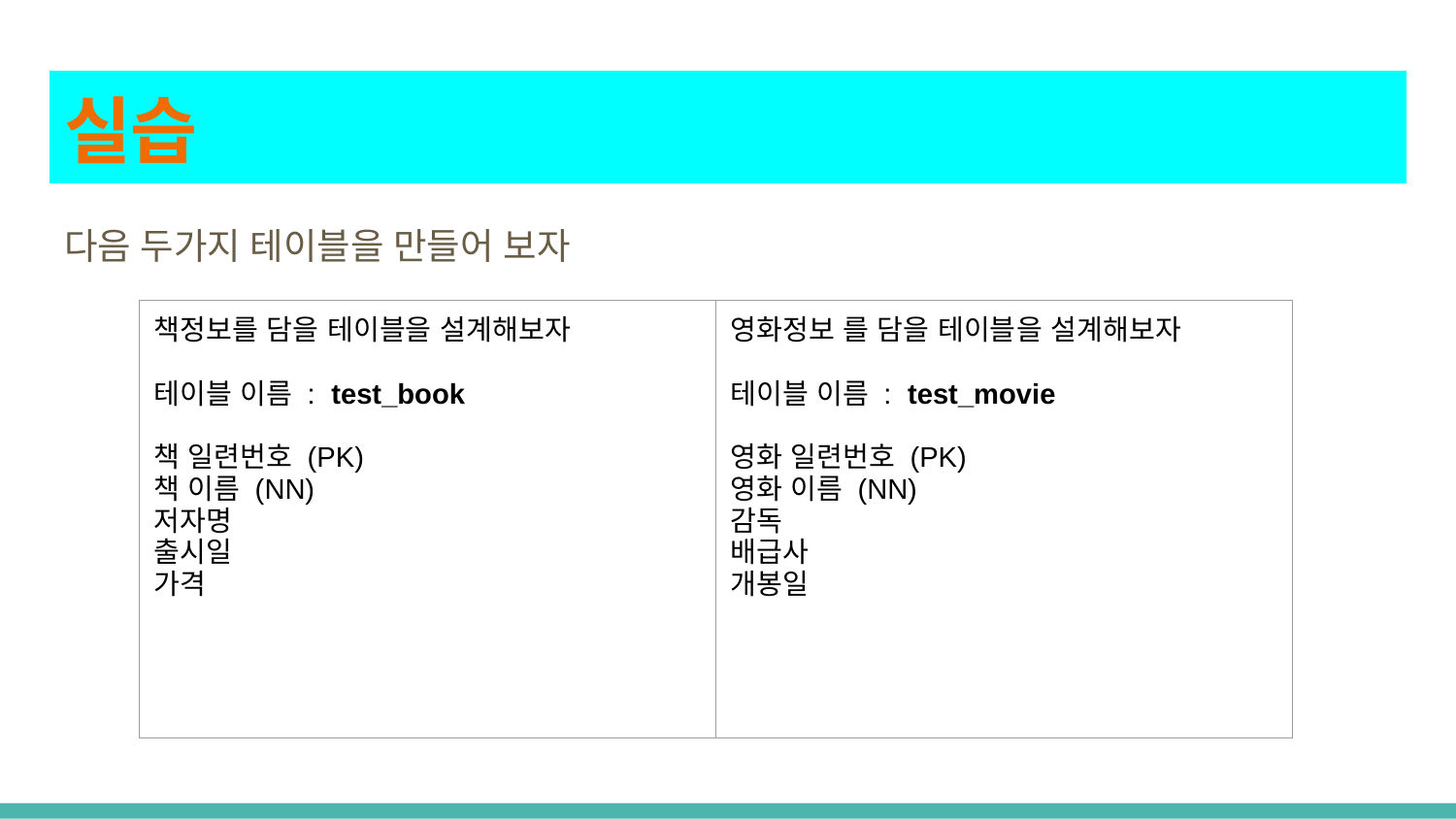

# 실습
다음 두가지 테이블을 만들어 보자
| 책정보를 담을 테이블을 설계해보자 테이블 이름 : test\_book 책 일련번호 (PK) 책 이름 (NN) 저자명 출시일 가격 | 영화정보 를 담을 테이블을 설계해보자 테이블 이름 : test\_movie 영화 일련번호 (PK) 영화 이름 (NN) 감독 배급사 개봉일 |
| --- | --- |